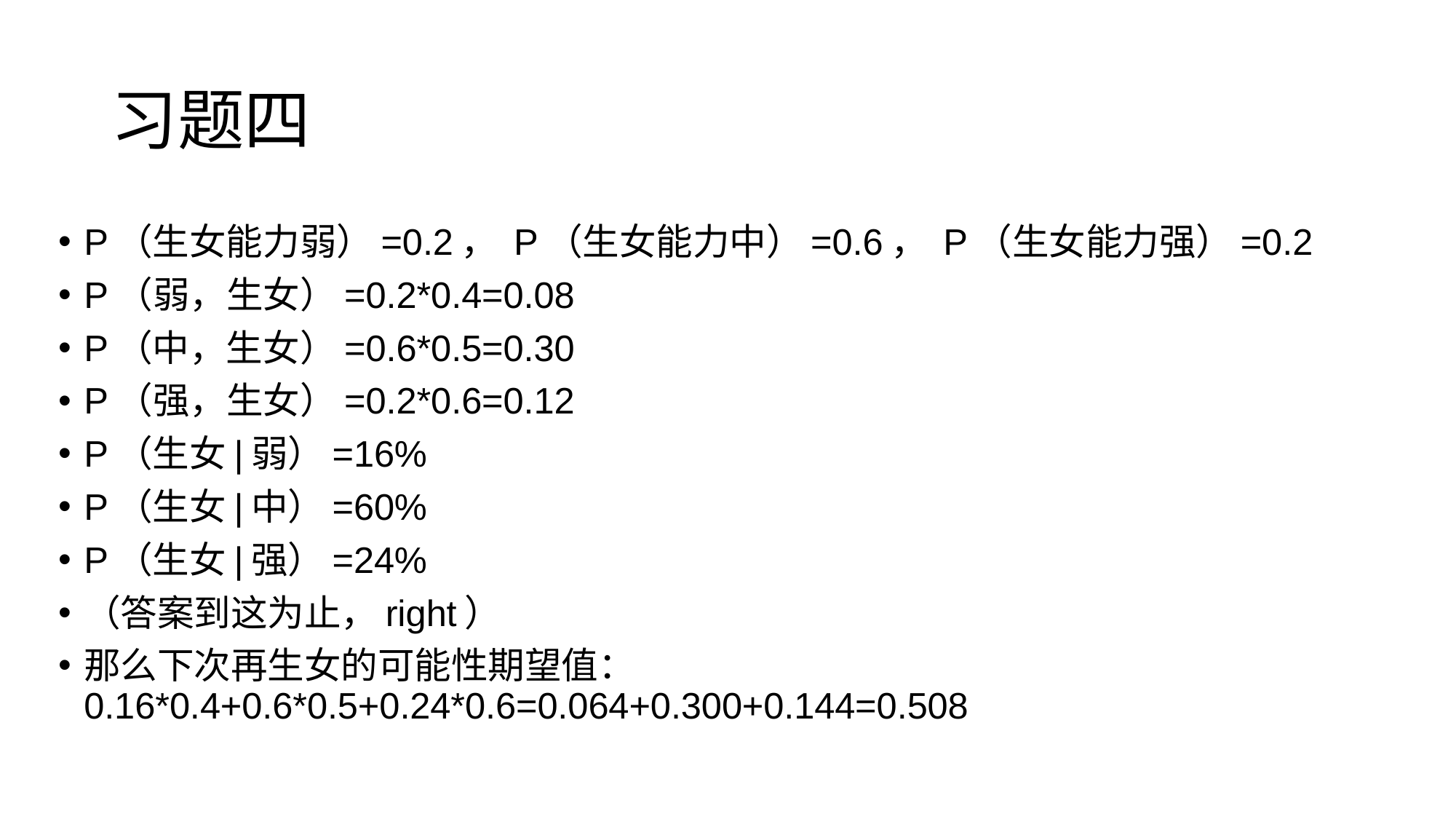

# 习题四
P（生女能力弱）=0.2， P（生女能力中）=0.6， P（生女能力强）=0.2
P（弱，生女）=0.2*0.4=0.08
P（中，生女）=0.6*0.5=0.30
P（强，生女）=0.2*0.6=0.12
P（生女|弱）=16%
P（生女|中）=60%
P（生女|强）=24%
（答案到这为止，right）
那么下次再生女的可能性期望值：0.16*0.4+0.6*0.5+0.24*0.6=0.064+0.300+0.144=0.508